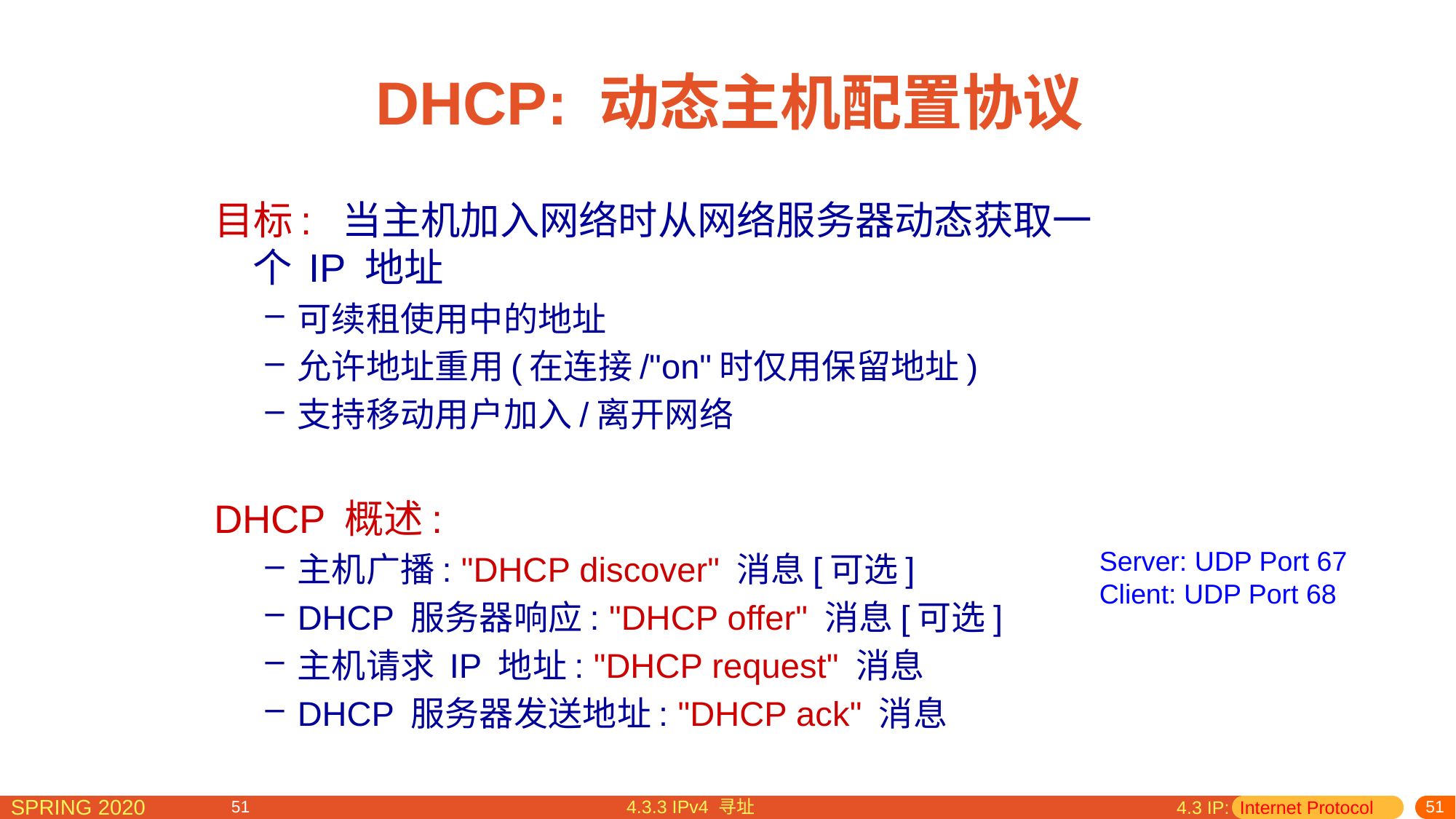

# DHCP: 动态主机配置协议
目标:  当主机加入网络时从网络服务器动态获取一个 IP 地址
可续租使用中的地址
允许地址重用(在连接/"on"时仅用保留地址)
支持移动用户加入/离开网络

DHCP 概述:
主机广播: "DHCP discover" 消息[可选]
DHCP 服务器响应: "DHCP offer" 消息[可选]
主机请求 IP 地址: "DHCP request" 消息
DHCP 服务器发送地址: "DHCP ack" 消息

Server: UDP Port 67
Client: UDP Port 68
4.3.3 IPv4 寻址
4.3 IP:  Internet Protocol